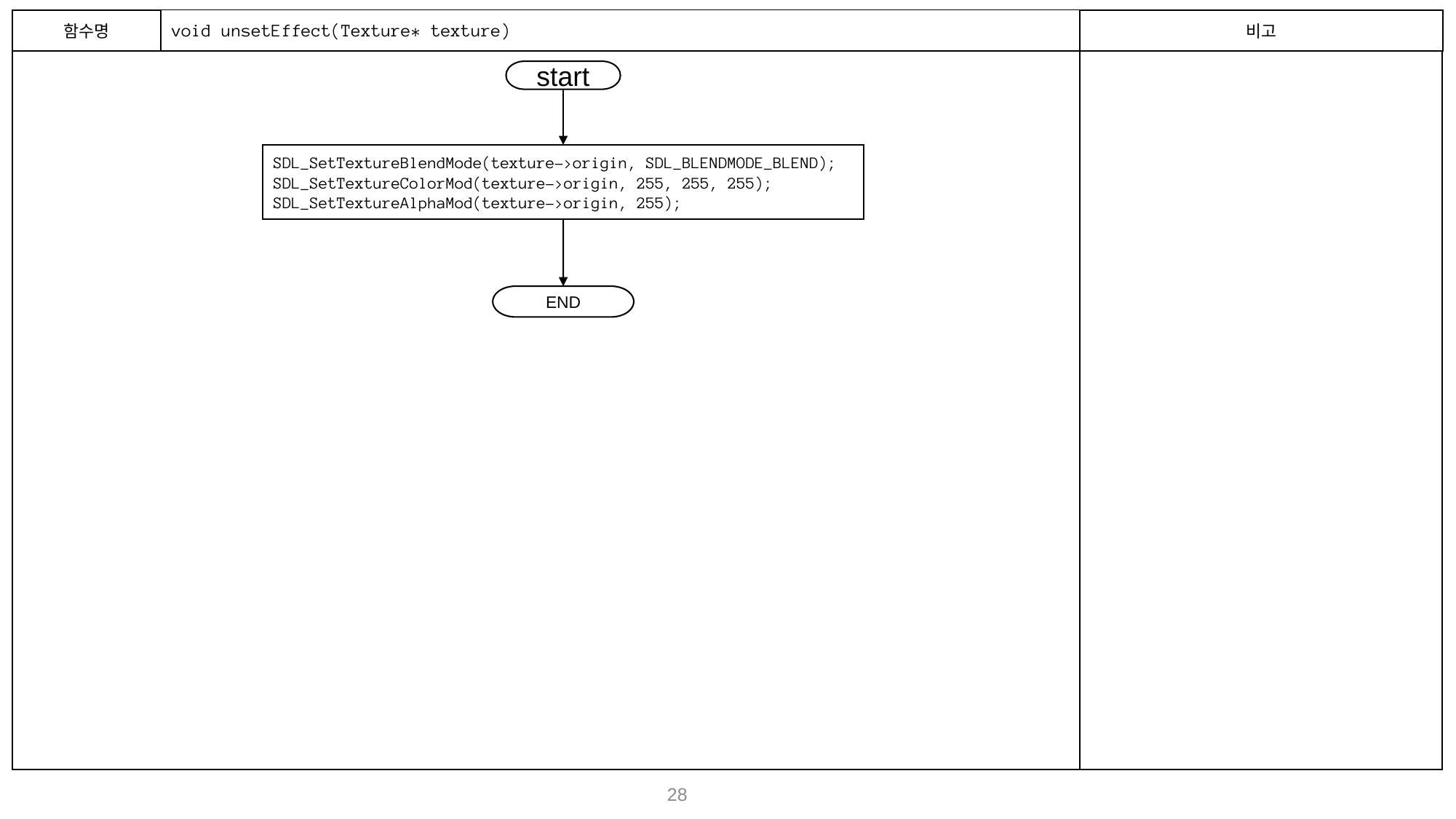

함수명
# void unsetEffect(Texture* texture)
비고

start
SDL_SetTextureBlendMode(texture->origin, SDL_BLENDMODE_BLEND);
SDL_SetTextureColorMod(texture->origin, 255, 255, 255);
SDL_SetTextureAlphaMod(texture->origin, 255);
END
28